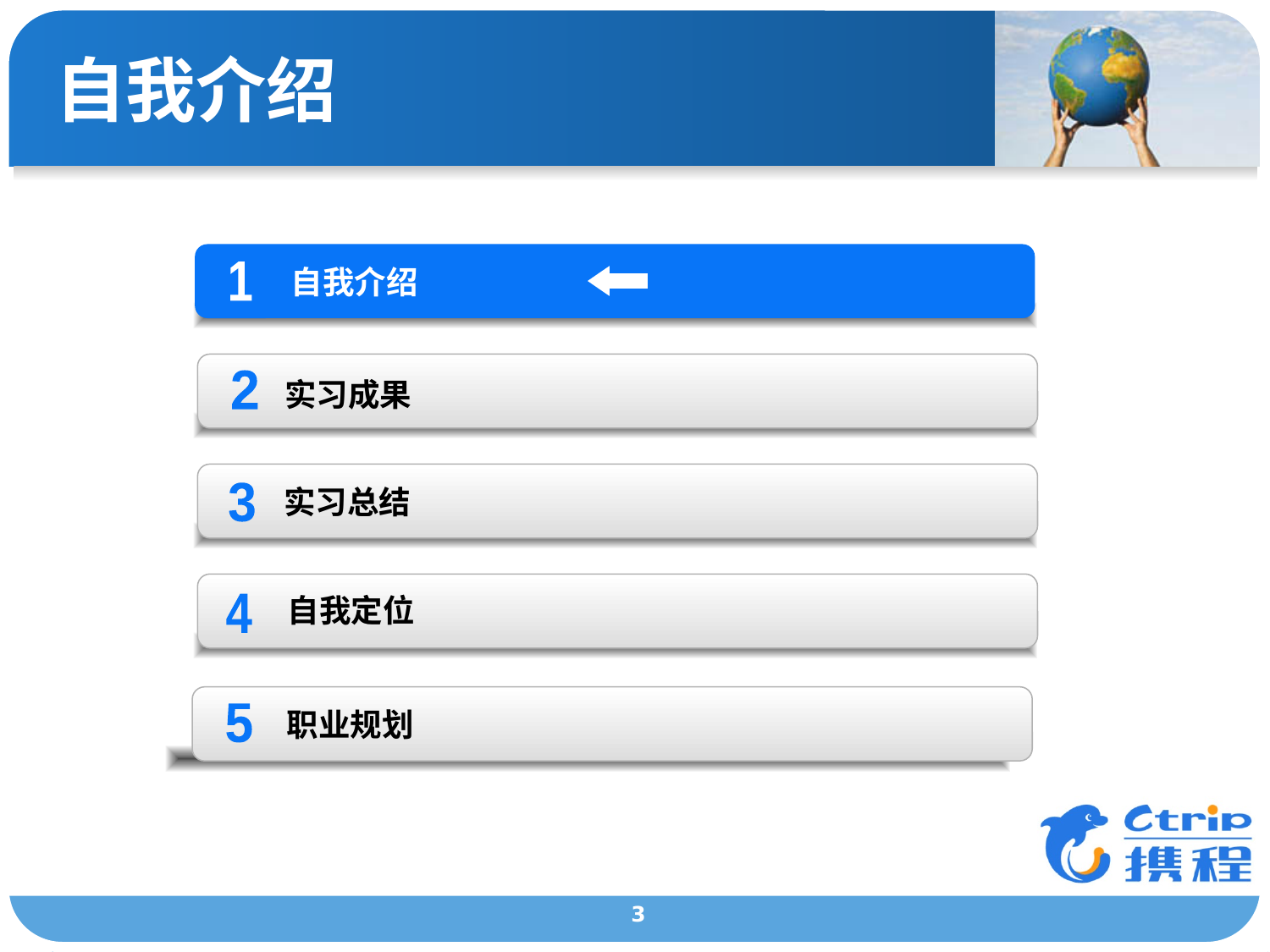

# 自我介绍

自我介绍
1

实习成果
2

实习总结
3

自我定位

4

 职业规划
5

3